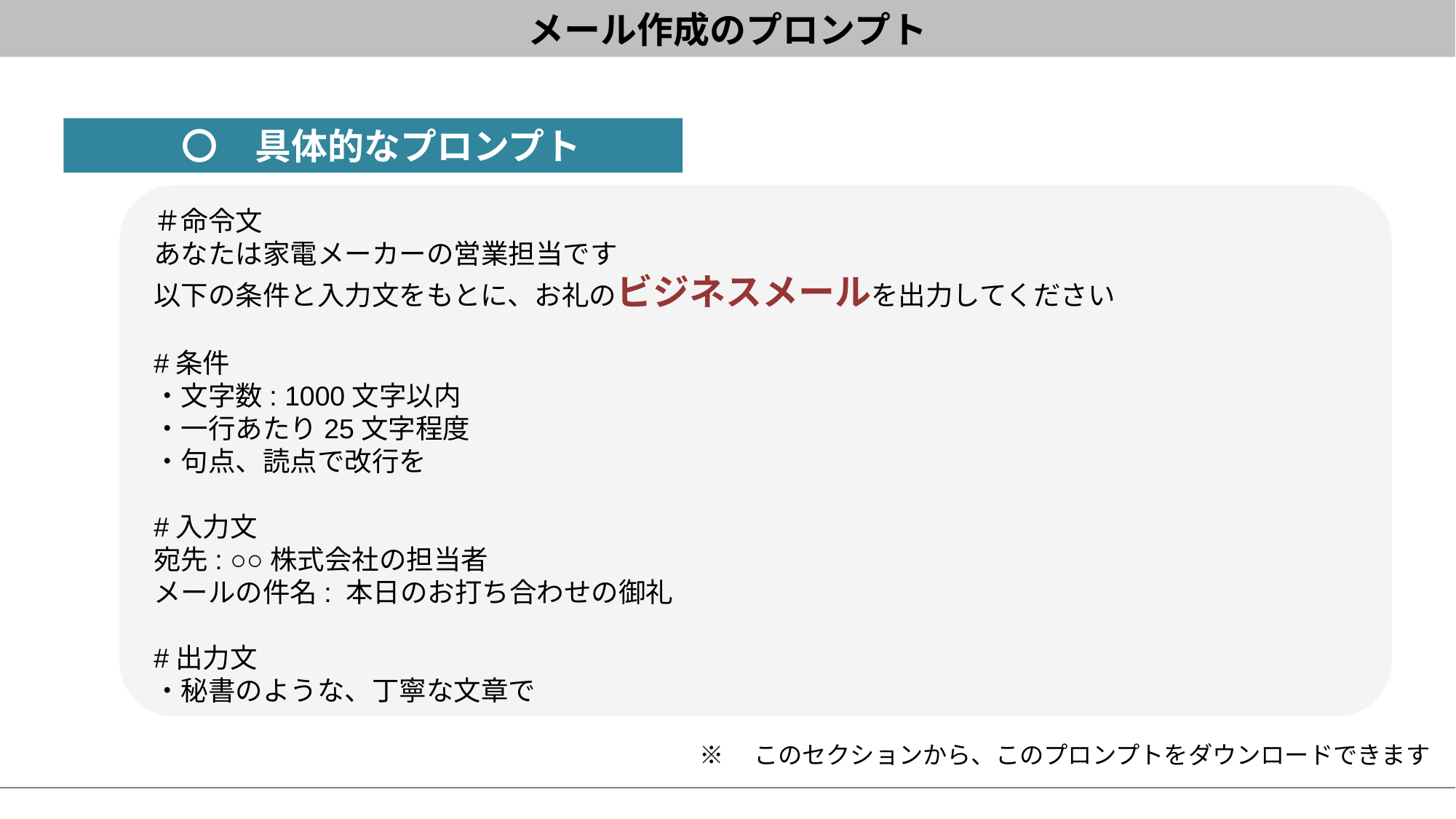

# メール作成のプロンプト
 〇　具体的なプロンプト

＃命令文
あなたは家電メーカーの営業担当です
以下の条件と入力文をもとに、お礼のビジネスメールを出力してください

#条件
・文字数: 1000文字以内
・一行あたり25文字程度
・句点、読点で改行を

#入力文
宛先: ○○株式会社の担当者
メールの件名: 本日のお打ち合わせの御礼

#出力文
・秘書のような、丁寧な文章で
※　このセクションから、このプロンプトをダウンロードできます